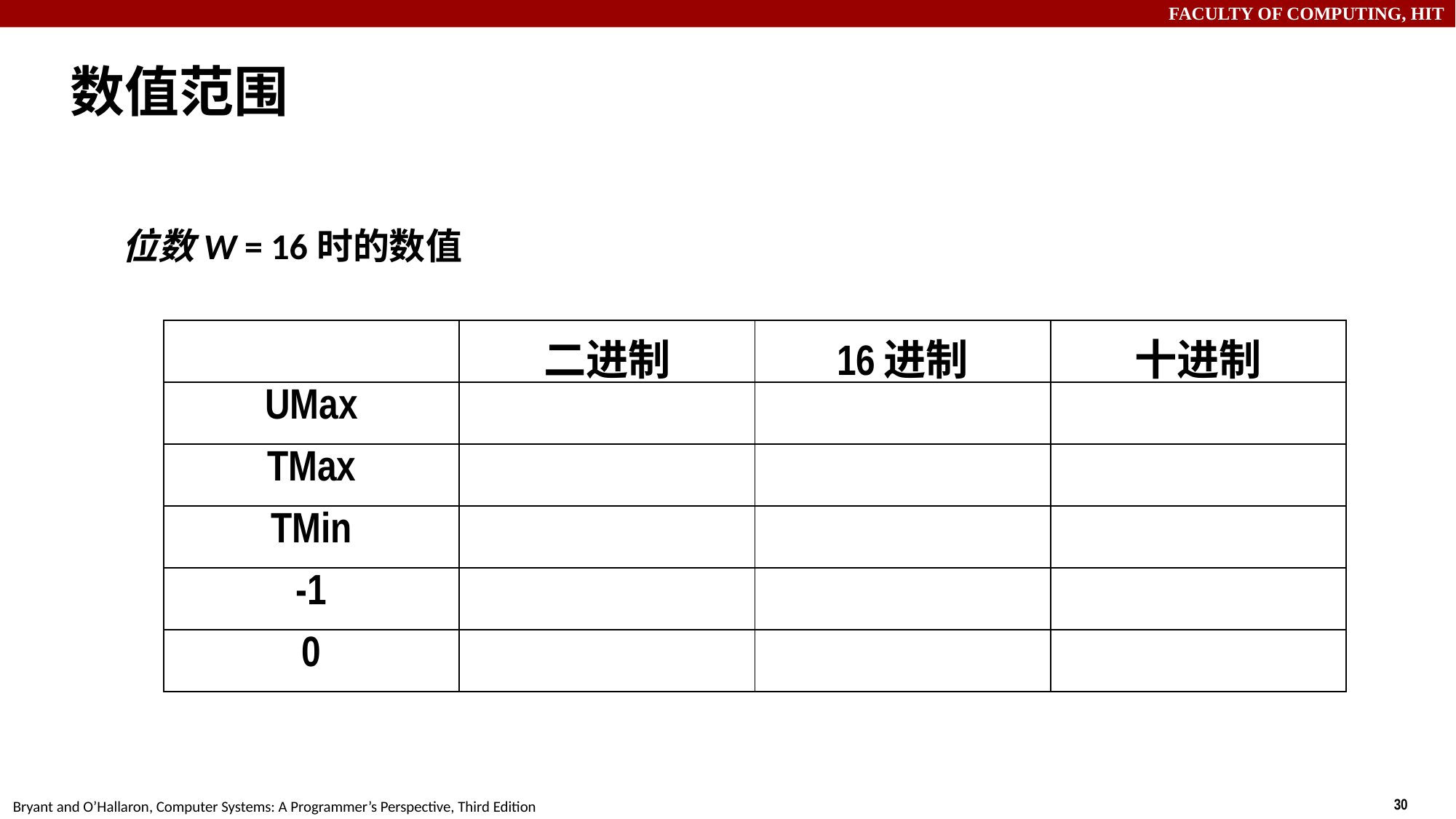

# 数值范围
位数W = 16时的数值
|  | 二进制 | 16进制 | 十进制 |
| --- | --- | --- | --- |
| UMax |  |  |  |
| TMax |  |  |  |
| TMin |  |  |  |
| -1 |  |  |  |
| 0 |  |  |  |